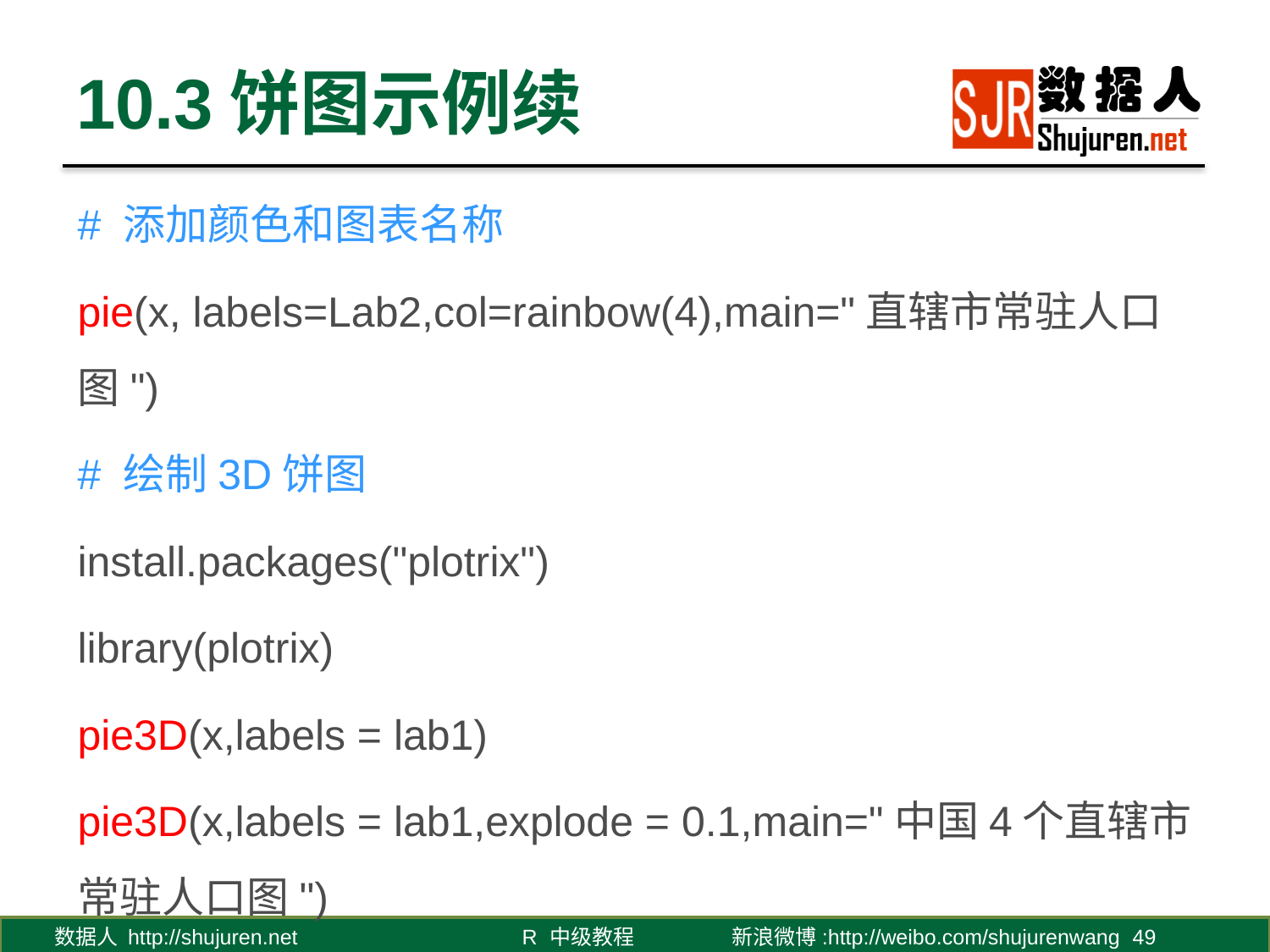

# 10.3饼图示例续
# 添加颜色和图表名称
pie(x, labels=Lab2,col=rainbow(4),main="直辖市常驻人口图")
# 绘制3D饼图
install.packages("plotrix")
library(plotrix)
pie3D(x,labels = lab1)
pie3D(x,labels = lab1,explode = 0.1,main="中国4个直辖市常驻人口图")